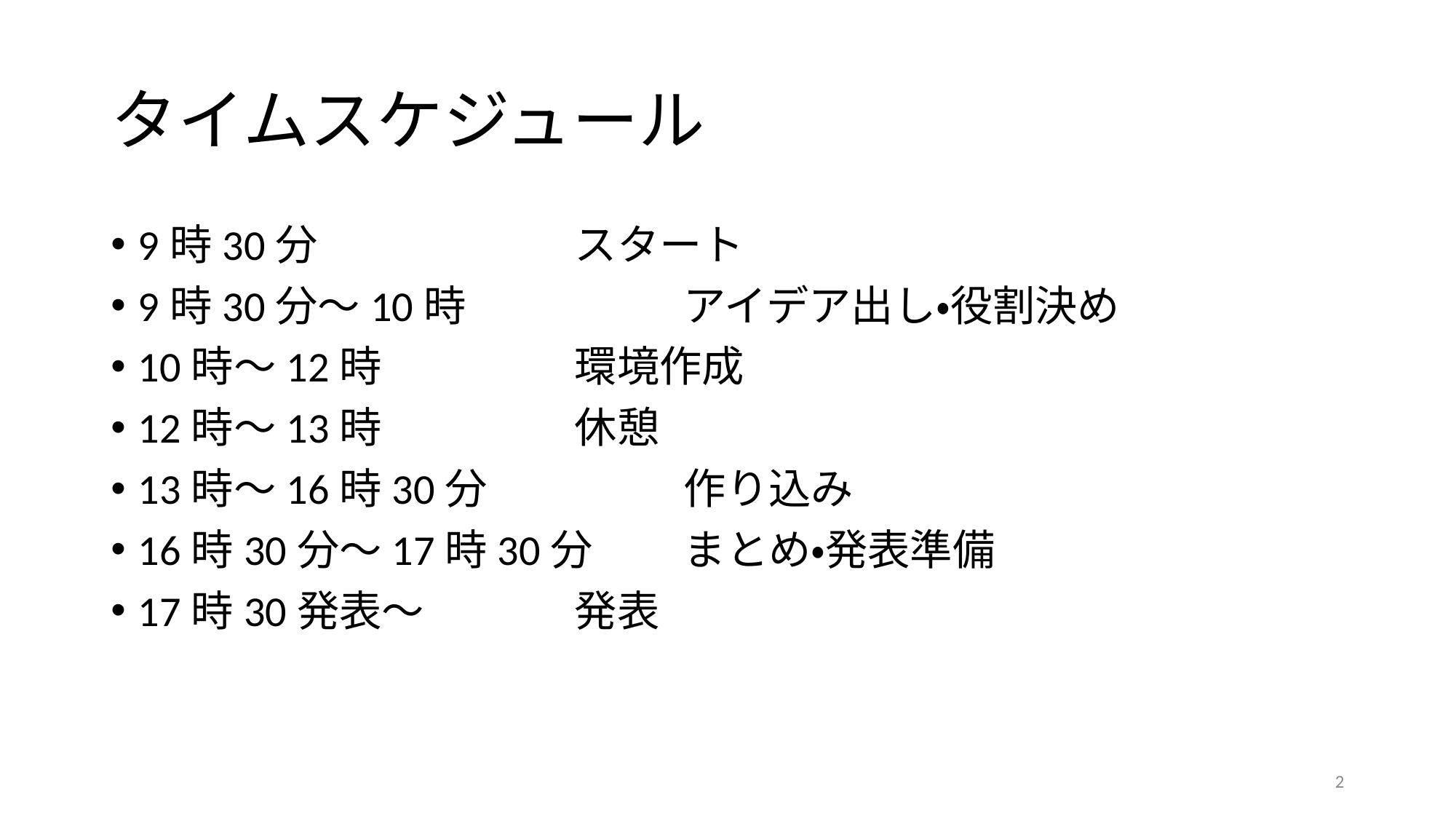

# タイムスケジュール
9時30分			スタート
9時30分～10時		アイデア出し・役割決め
10時～12時		環境作成
12時～13時		休憩
13時～16時30分		作り込み
16時30分～17時30分	まとめ・発表準備
17時30発表～		発表

2